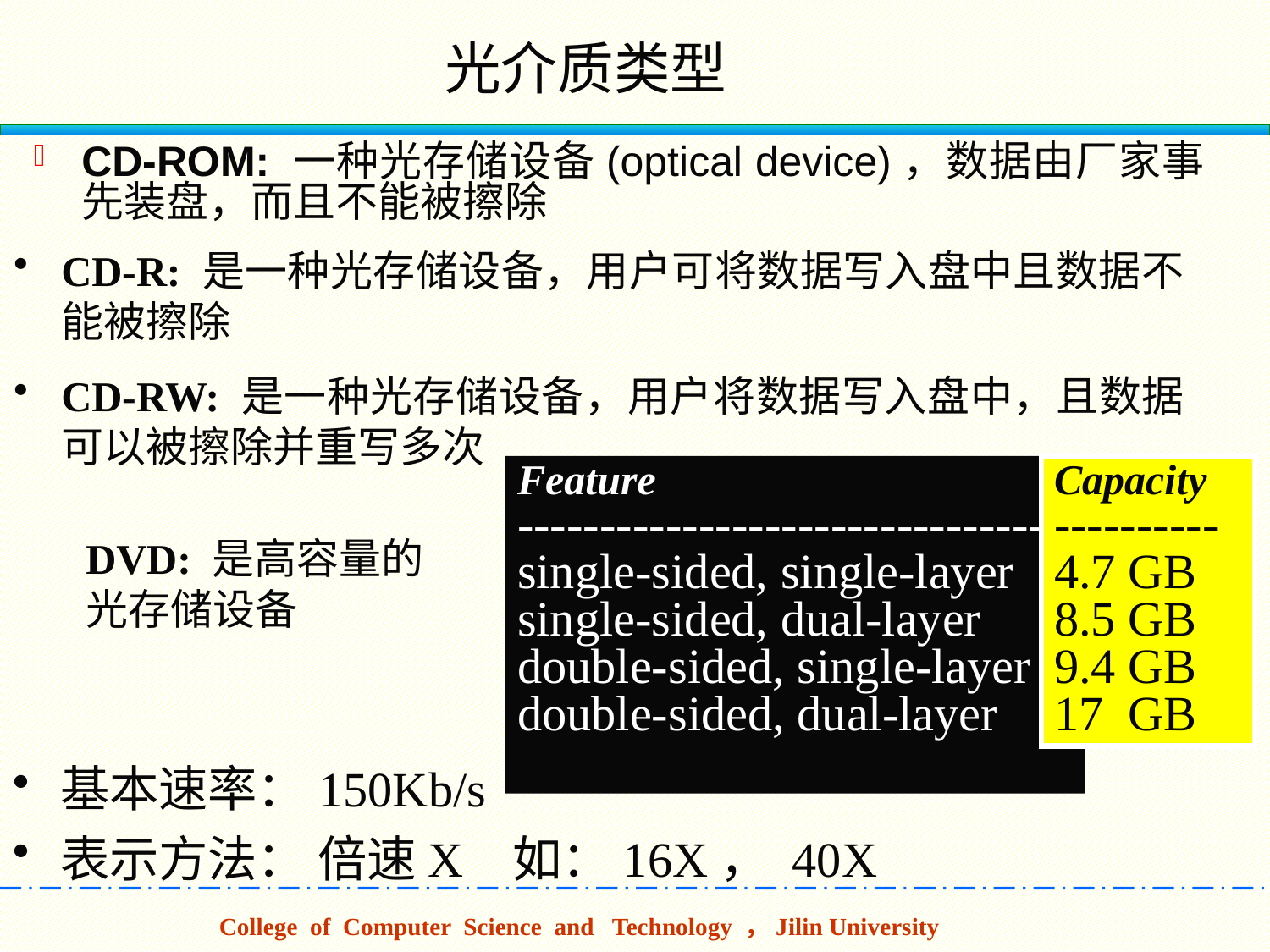

光介质类型
CD-ROM: 一种光存储设备(optical device)，数据由厂家事先装盘，而且不能被擦除
CD-R: 是一种光存储设备，用户可将数据写入盘中且数据不能被擦除
CD-RW: 是一种光存储设备，用户将数据写入盘中，且数据可以被擦除并重写多次
Feature
---------------------------------
single-sided, single-layer
single-sided, dual-layer
double-sided, single-layer
double-sided, dual-layer
Capacity
----------
4.7 GB
8.5 GB
9.4 GB
17  GB
DVD: 是高容量的
光存储设备
基本速率：150Kb/s
表示方法： 倍速X   如：16X， 40X